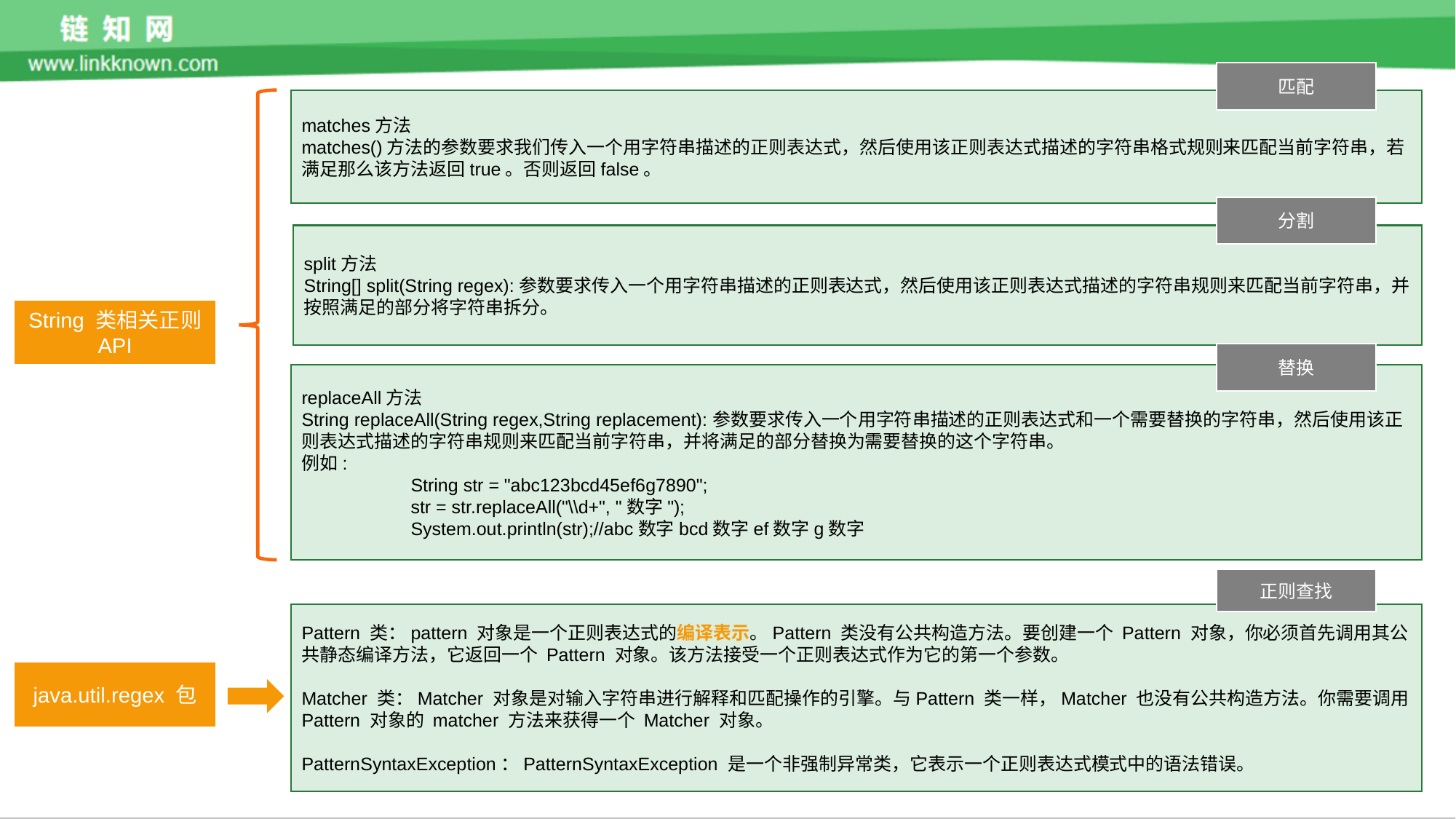

匹配
matches方法
matches()方法的参数要求我们传入一个用字符串描述的正则表达式，然后使用该正则表达式描述的字符串格式规则来匹配当前字符串，若满足那么该方法返回true。否则返回false。

分割
split方法
String[] split(String regex):参数要求传入一个用字符串描述的正则表达式，然后使用该正则表达式描述的字符串规则来匹配当前字符串，并按照满足的部分将字符串拆分。
String 类相关正则 API
替换
replaceAll方法
String replaceAll(String regex,String replacement):参数要求传入一个用字符串描述的正则表达式和一个需要替换的字符串，然后使用该正则表达式描述的字符串规则来匹配当前字符串，并将满足的部分替换为需要替换的这个字符串。
例如:
	String str = "abc123bcd45ef6g7890";
	str = str.replaceAll("\\d+", "数字");
	System.out.println(str);//abc数字bcd数字ef数字g数字
正则查找
Pattern 类：pattern 对象是一个正则表达式的编译表示。Pattern 类没有公共构造方法。要创建一个 Pattern 对象，你必须首先调用其公共静态编译方法，它返回一个 Pattern 对象。该方法接受一个正则表达式作为它的第一个参数。

Matcher 类：Matcher 对象是对输入字符串进行解释和匹配操作的引擎。与Pattern 类一样，Matcher 也没有公共构造方法。你需要调用 Pattern 对象的 matcher 方法来获得一个 Matcher 对象。

PatternSyntaxException：PatternSyntaxException 是一个非强制异常类，它表示一个正则表达式模式中的语法错误。
java.util.regex 包